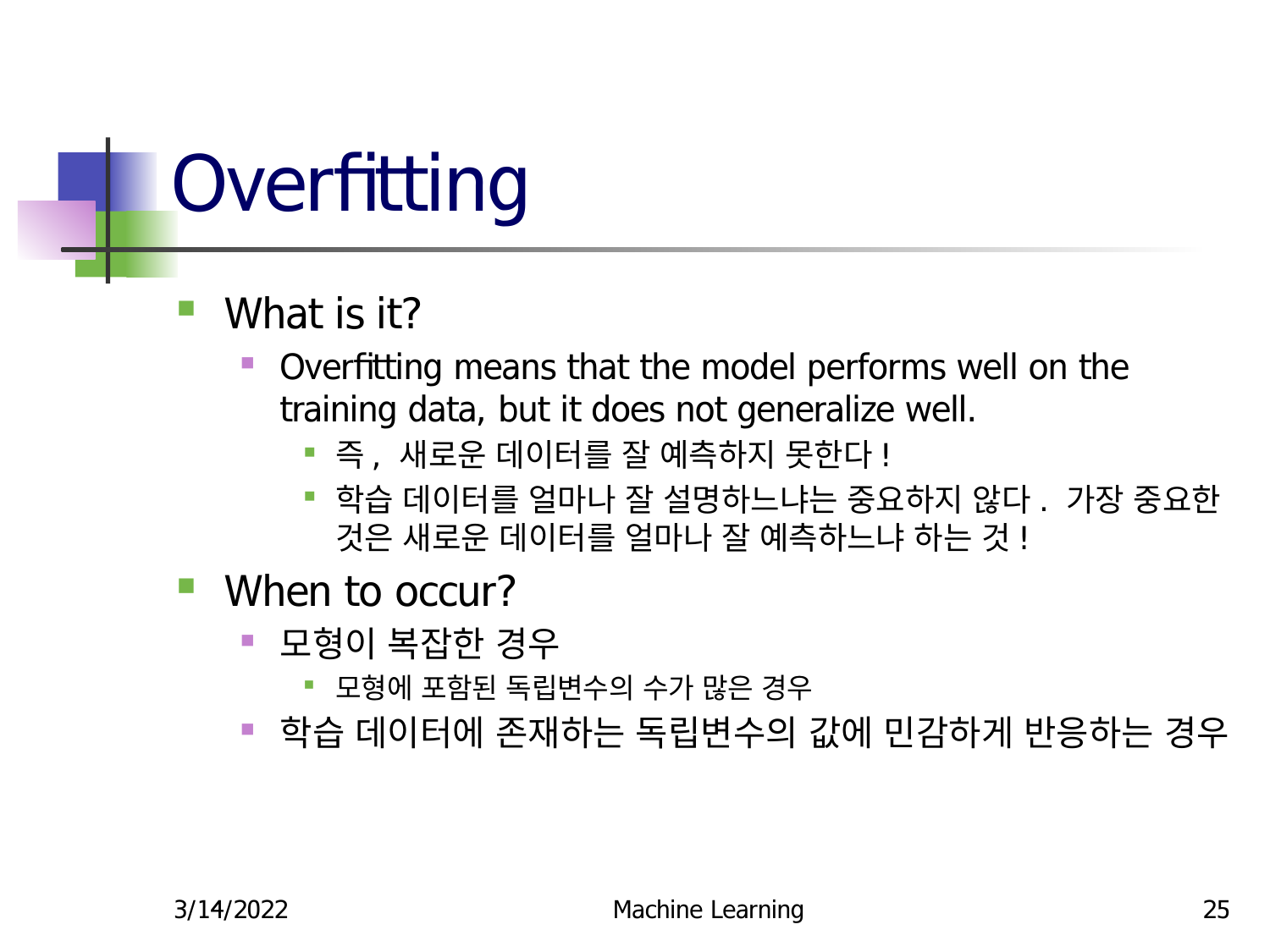

# Overfitting
What is it?
Overfitting means that the model performs well on the training data, but it does not generalize well.
즉, 새로운 데이터를 잘 예측하지 못한다!
학습 데이터를 얼마나 잘 설명하느냐는 중요하지 않다. 가장 중요한 것은 새로운 데이터를 얼마나 잘 예측하느냐 하는 것!
When to occur?
모형이 복잡한 경우
모형에 포함된 독립변수의 수가 많은 경우
학습 데이터에 존재하는 독립변수의 값에 민감하게 반응하는 경우
3/14/2022
Machine Learning
25